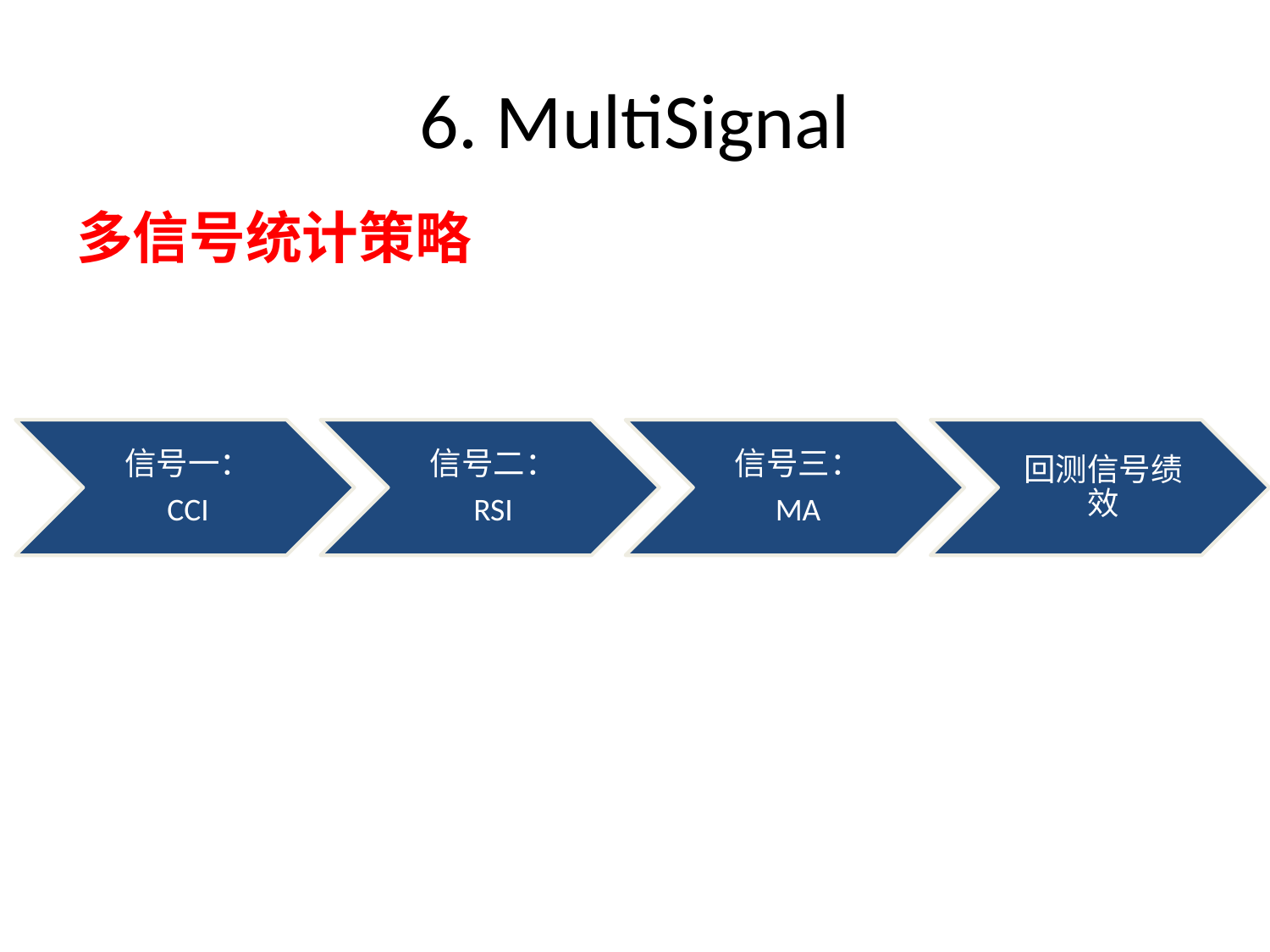

# 6. MultiSignal
多信号统计策略
信号一：
CCI
信号二：
RSI
信号三：
MA
回测信号绩效